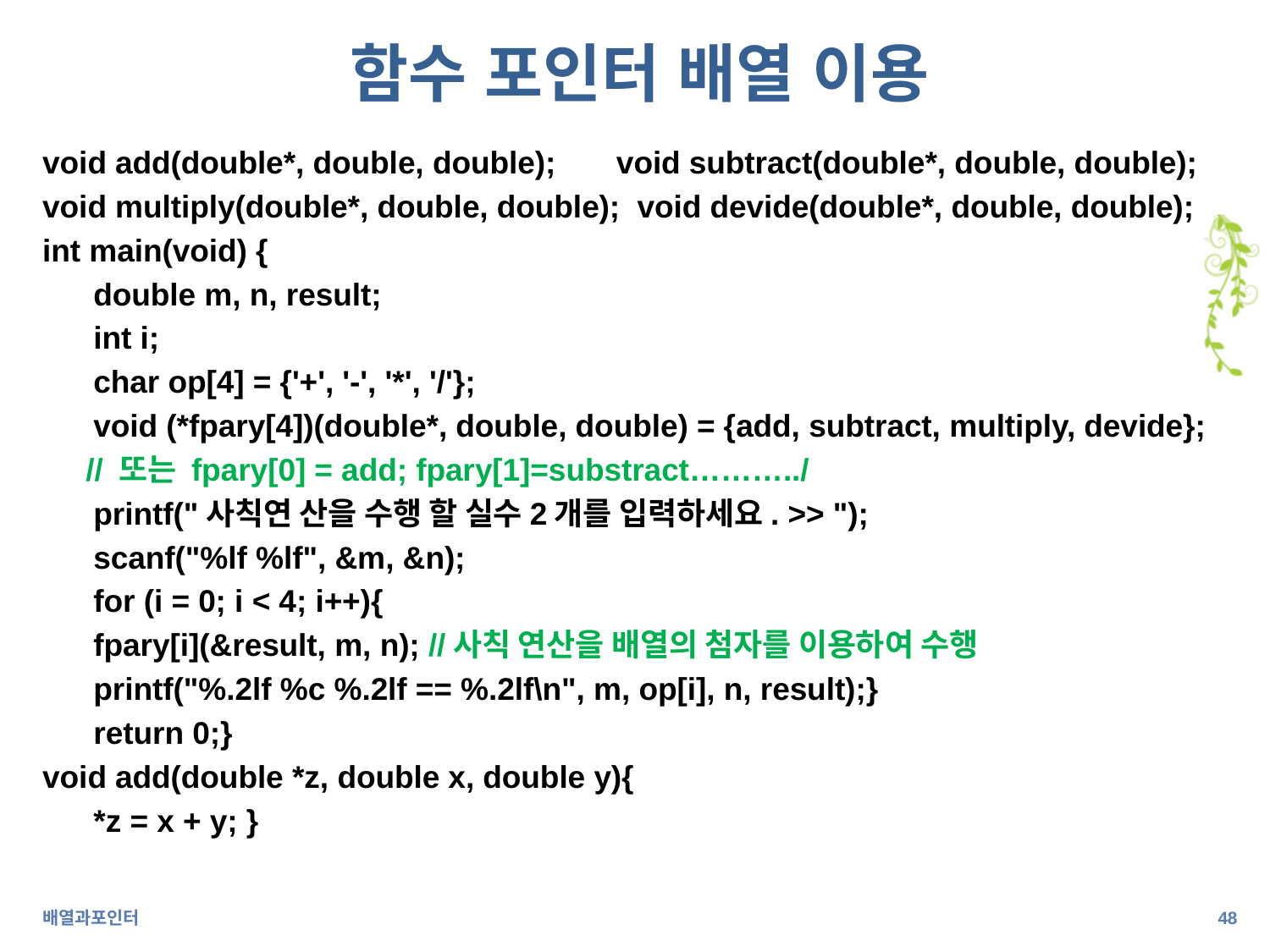

# 함수 포인터 배열 이용
void add(double*, double, double);       void subtract(double*, double, double);
void multiply(double*, double, double);  void devide(double*, double, double);
int main(void) {
	double m, n, result;
	int i;
	char op[4] = {'+', '-', '*', '/'};
	void (*fpary[4])(double*, double, double) = {add, subtract, multiply, devide};
     // 또는 fpary[0] = add; fpary[1]=substract………../
	printf("사칙연 산을 수행 할 실수2개를 입력하세요. >> ");
	scanf("%lf %lf", &m, &n);
	for (i = 0; i < 4; i++){
		fpary[i](&result, m, n); //사칙 연산을 배열의 첨자를 이용하여 수행
		printf("%.2lf %c %.2lf == %.2lf\n", m, op[i], n, result);}
	return 0;}
void add(double *z, double x, double y){
	*z = x + y; }
배열과포인터
48